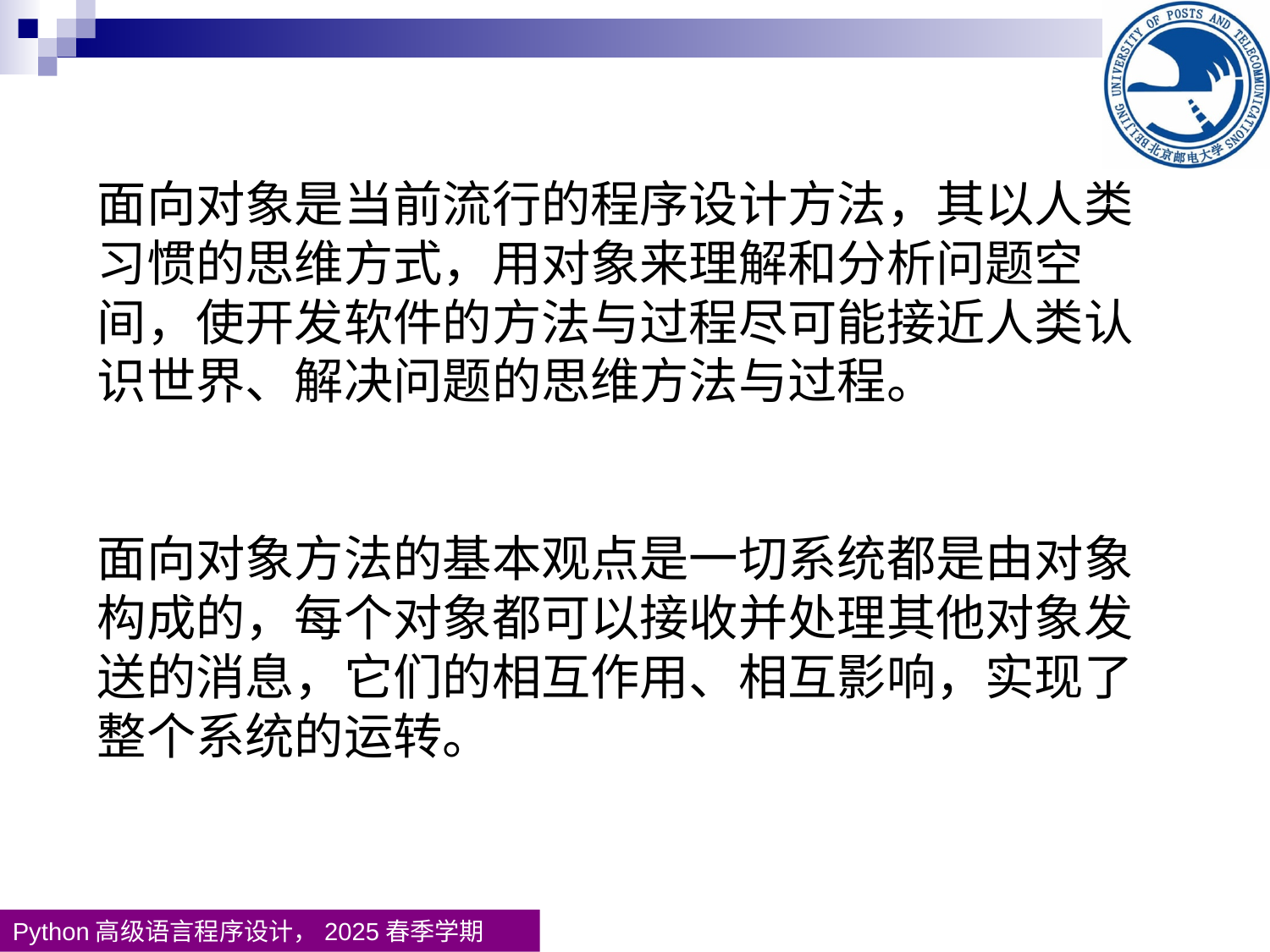

面向对象是当前流行的程序设计方法，其以人类习惯的思维方式，用对象来理解和分析问题空间，使开发软件的方法与过程尽可能接近人类认识世界、解决问题的思维方法与过程。

面向对象方法的基本观点是一切系统都是由对象构成的，每个对象都可以接收并处理其他对象发送的消息，它们的相互作用、相互影响，实现了整个系统的运转。